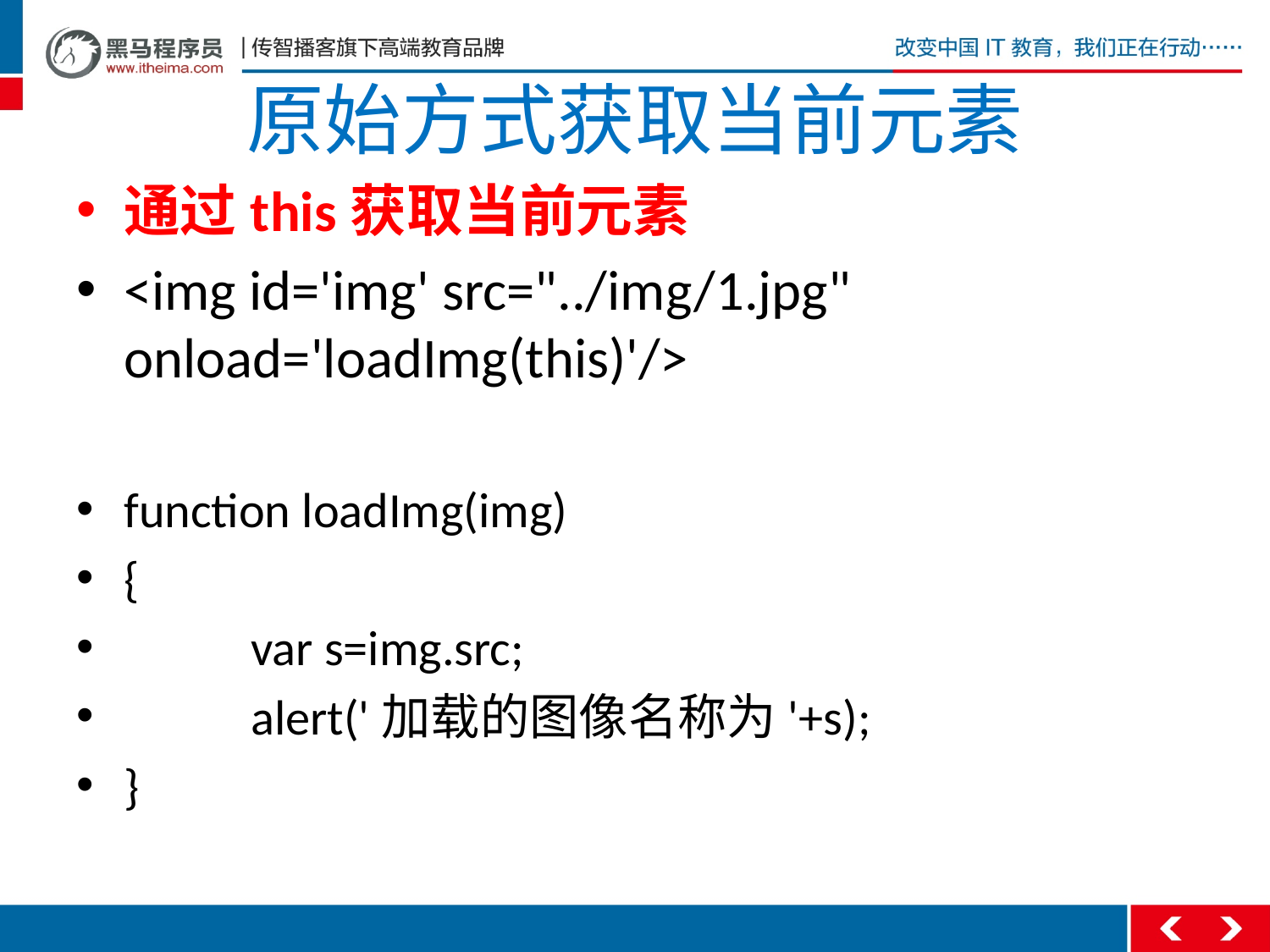

# 原始方式获取当前元素
通过this获取当前元素
<img id='img' src="../img/1.jpg" onload='loadImg(this)'/>

function loadImg(img)
{
	var s=img.src;
	alert('加载的图像名称为'+s);
}